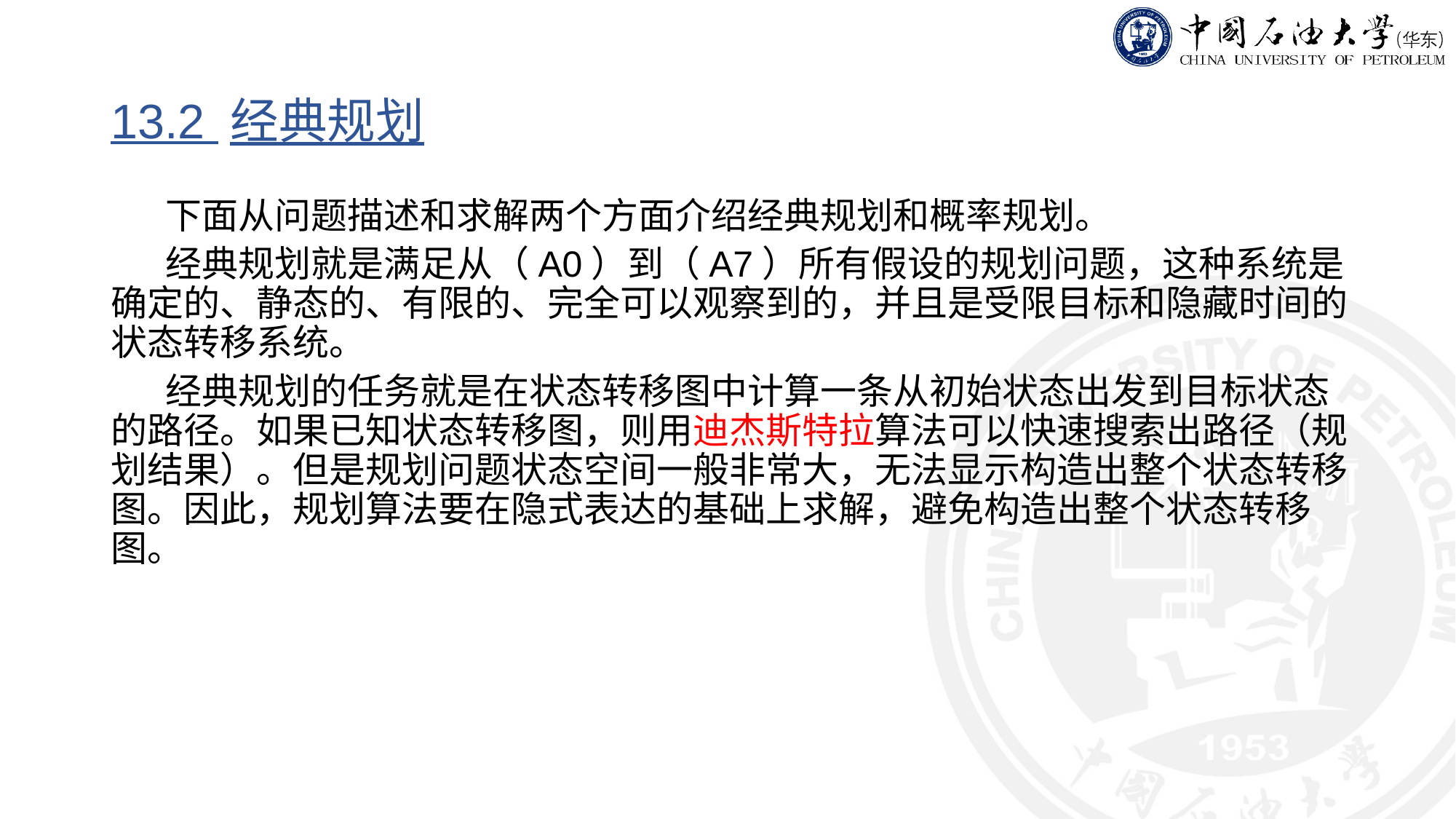

# 13.2 经典规划
下面从问题描述和求解两个方面介绍经典规划和概率规划。
经典规划就是满足从（A0）到（A7）所有假设的规划问题，这种系统是确定的、静态的、有限的、完全可以观察到的，并且是受限目标和隐藏时间的状态转移系统。
经典规划的任务就是在状态转移图中计算一条从初始状态出发到目标状态的路径。如果已知状态转移图，则用迪杰斯特拉算法可以快速搜索出路径（规划结果）。但是规划问题状态空间一般非常大，无法显示构造出整个状态转移图。因此，规划算法要在隐式表达的基础上求解，避免构造出整个状态转移图。